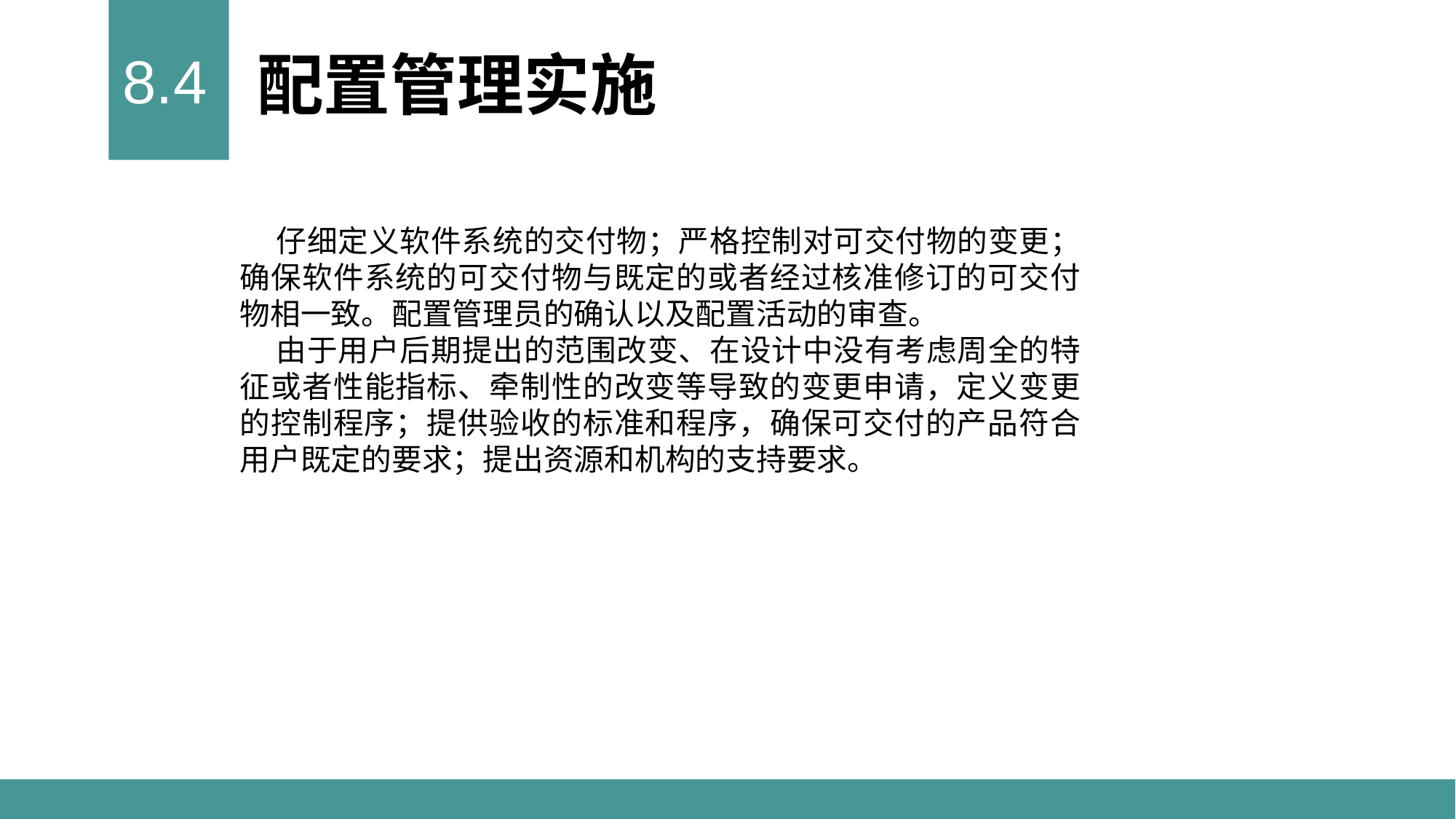

8.4
配置管理实施
仔细定义软件系统的交付物；严格控制对可交付物的变更；确保软件系统的可交付物与既定的或者经过核准修订的可交付物相一致。配置管理员的确认以及配置活动的审查。
由于用户后期提出的范围改变、在设计中没有考虑周全的特征或者性能指标、牵制性的改变等导致的变更申请，定义变更的控制程序；提供验收的标准和程序，确保可交付的产品符合用户既定的要求；提出资源和机构的支持要求。